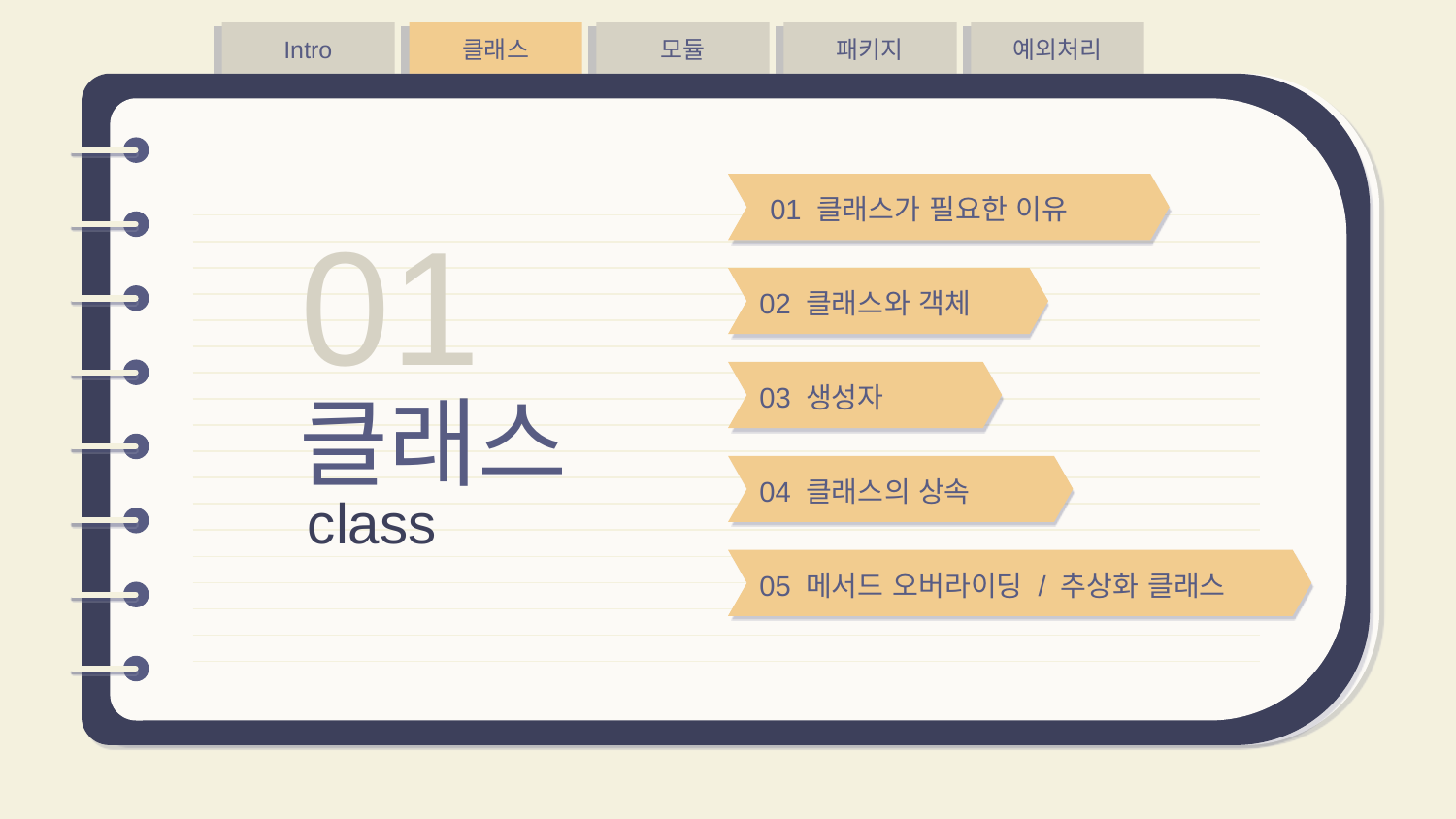

01 클래스가 필요한 이유
01

02 클래스와 객체

03 생성자
클래스
class

04 클래스의 상속

05 메서드 오버라이딩 / 추상화 클래스